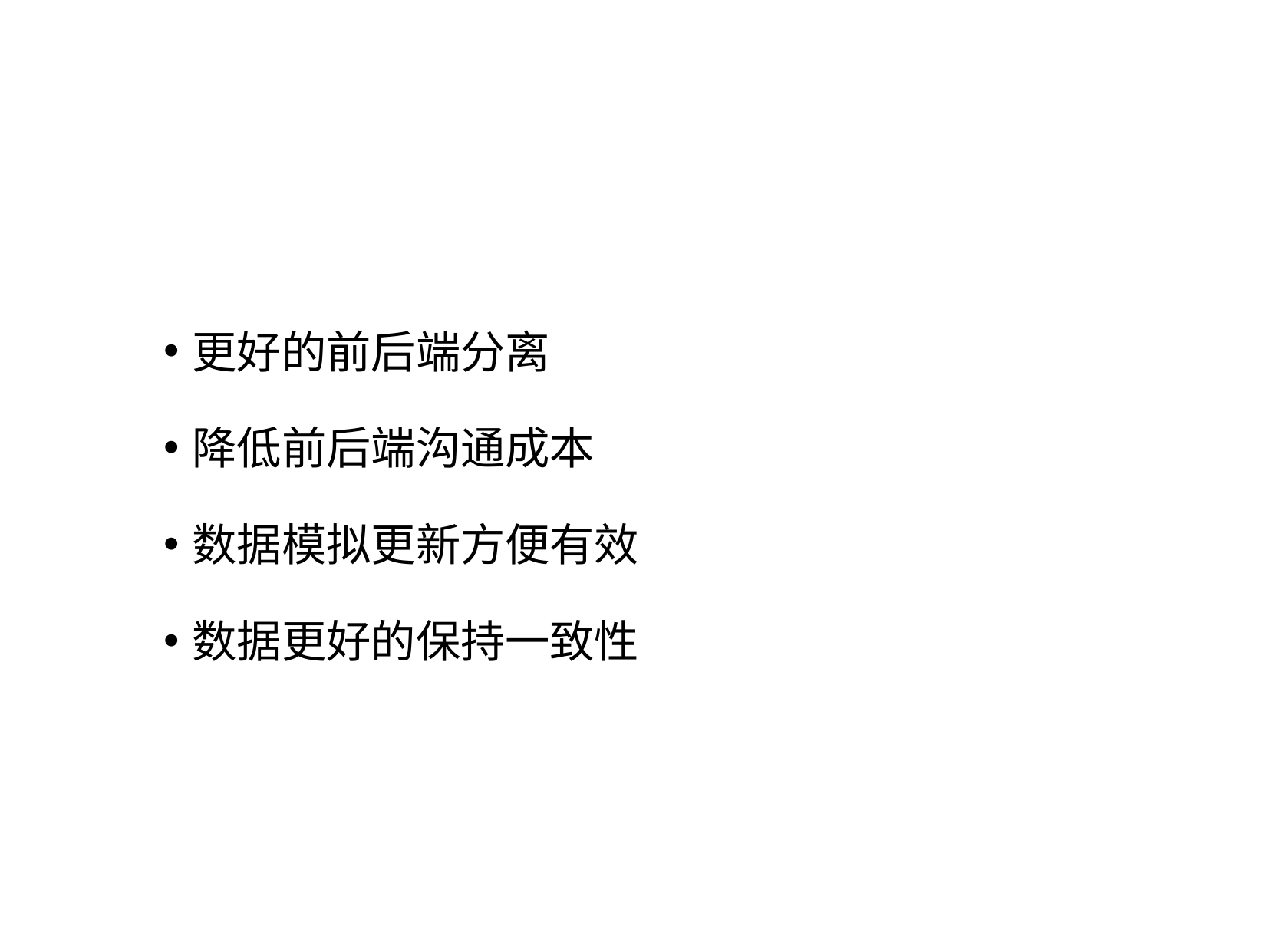

# 更好的前后端分离
降低前后端沟通成本
数据模拟更新方便有效
数据更好的保持一致性